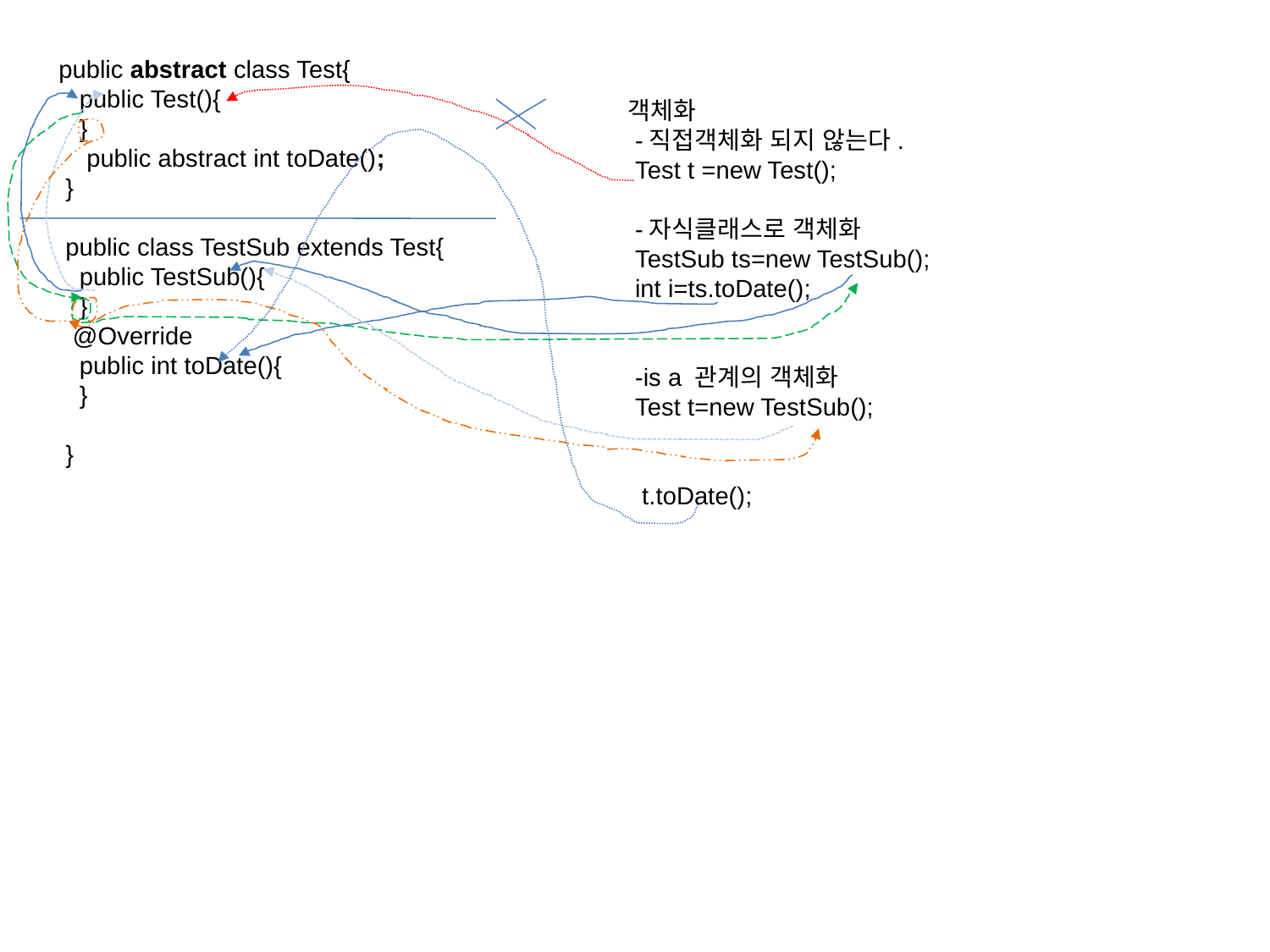

public abstract class Test{
   public Test(){
   }
    public abstract int toDate();
 }

 public class TestSub extends Test{
   public TestSub(){
   }
  @Override
   public int toDate(){
   }

 }

객체화
 -직접객체화 되지 않는다.
 Test t =new Test();

 -자식클래스로 객체화
 TestSub ts=new TestSub();
 int i=ts.toDate();

 -is a 관계의 객체화
 Test t=new TestSub();

  t.toDate();